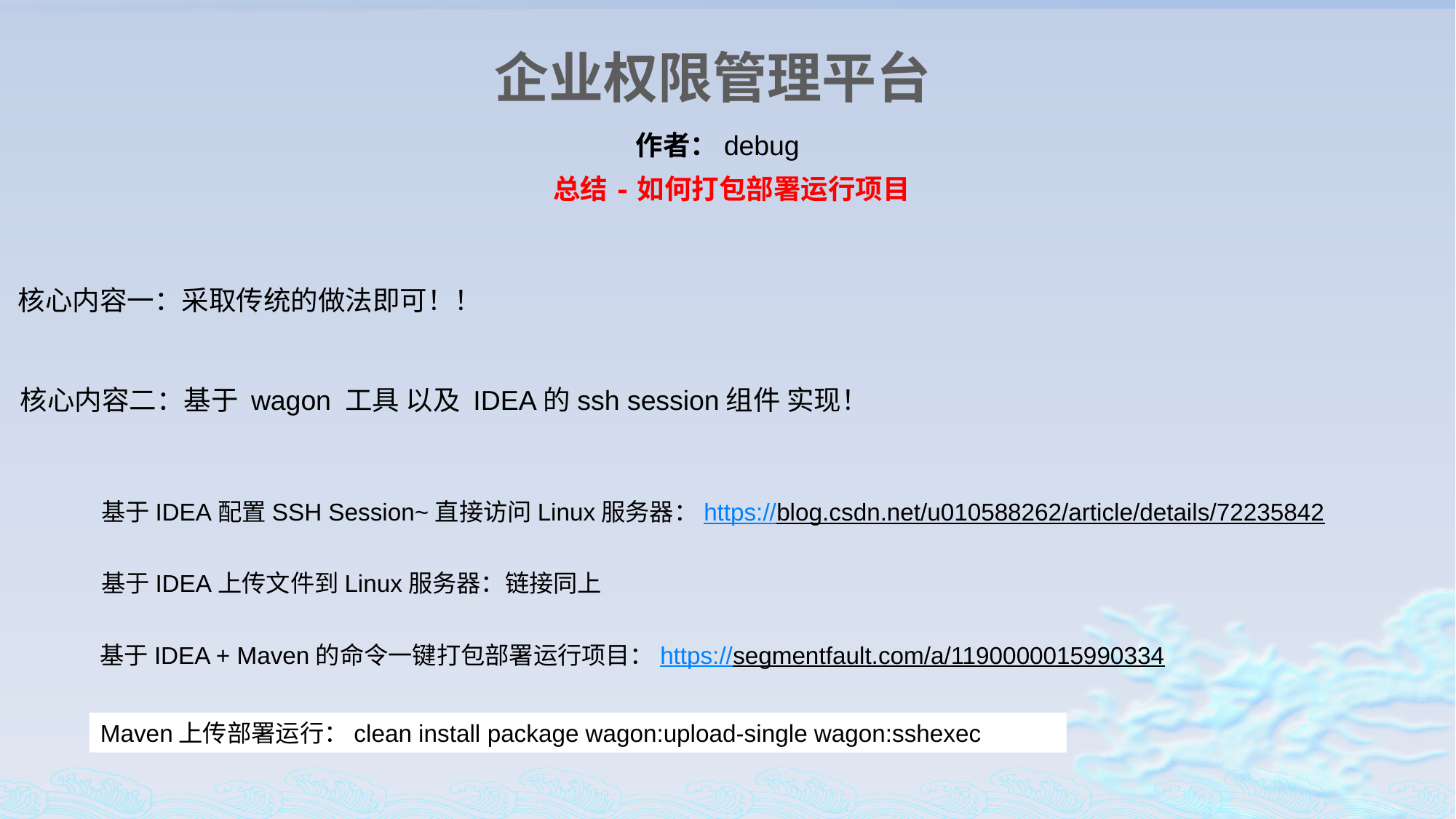

企业权限管理平台
作者：debug
总结-如何打包部署运行项目
核心内容一：采取传统的做法即可！！
核心内容二：基于 wagon 工具 以及 IDEA的ssh session组件 实现！
基于IDEA配置SSH Session~直接访问Linux服务器：https://blog.csdn.net/u010588262/article/details/72235842
基于IDEA上传文件到Linux服务器：链接同上
基于IDEA + Maven的命令一键打包部署运行项目：https://segmentfault.com/a/1190000015990334
Maven上传部署运行：clean install package wagon:upload-single wagon:sshexec